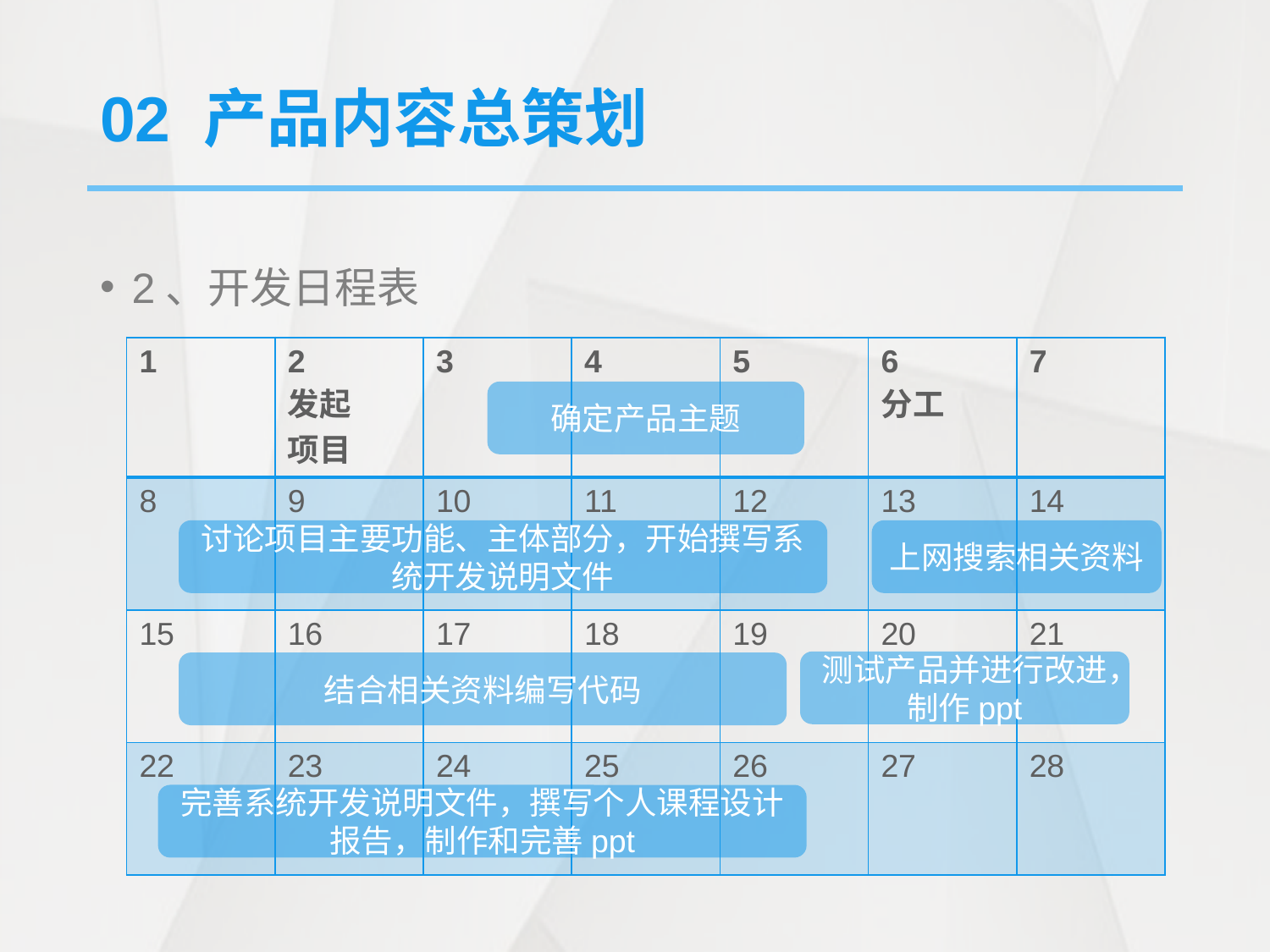

# 02 产品内容总策划
2、开发日程表

| 1 | 2 发起 项目 | 3 | 4 | 5 | 6 分工 | 7 |
| --- | --- | --- | --- | --- | --- | --- |
| 8 | 9 | 10 | 11 | 12 | 13 | 14 |
| 15 | 16 | 17 | 18 | 19 | 20 | 21 |
| 22 | 23 | 24 | 25 | 26 | 27 | 28 |
确定产品主题
讨论项目主要功能、主体部分，开始撰写系统开发说明文件
上网搜索相关资料
测试产品并进行改进，制作ppt
结合相关资料编写代码
完善系统开发说明文件，撰写个人课程设计报告，制作和完善ppt